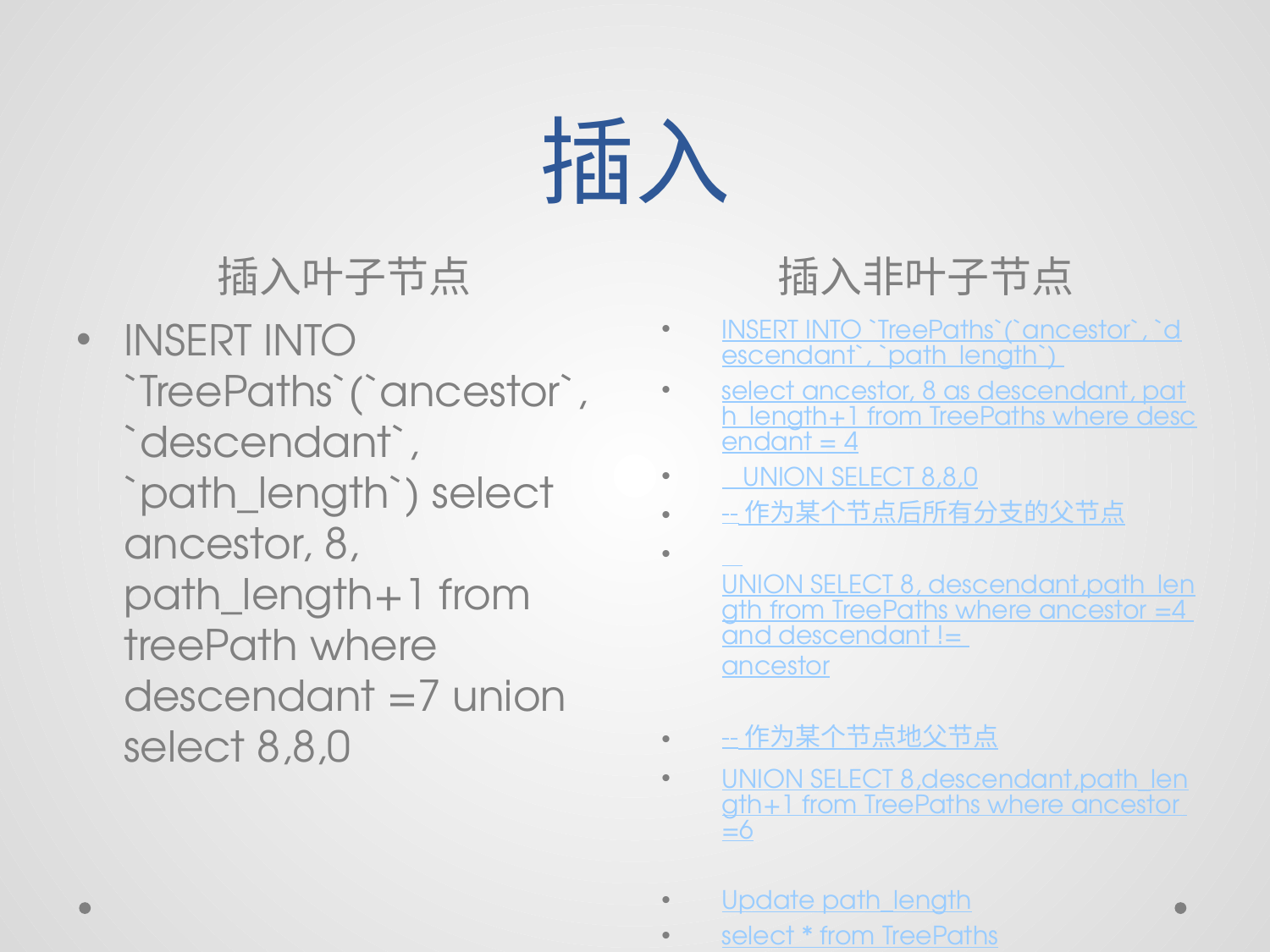

# 插入
插入叶子节点
插入非叶子节点
INSERT INTO `TreePaths`(`ancestor`, `descendant`, `path_length`) select ancestor, 8, path_length+1 from treePath where descendant =7 union select 8,8,0
INSERT INTO `TreePaths`(`ancestor`, `descendant`, `path_length`)
select ancestor, 8 as descendant, path_length+1 from TreePaths where descendant = 4
   UNION SELECT 8,8,0
-- 作为某个节点后所有分支的父节点
   UNION SELECT 8, descendant,path_length from TreePaths where ancestor =4 and descendant != ancestor

-- 作为某个节点地父节点
UNION SELECT 8,descendant,path_length+1 from TreePaths where ancestor =6

Update path_length
select * from TreePaths
WHERE descendant in (SELECT descendant from TreePaths where ancestor =8 and descendant !=8) and ancestor !=descendant
and ancestor not in (SELECT descendant from TreePaths where ancestor =8 )